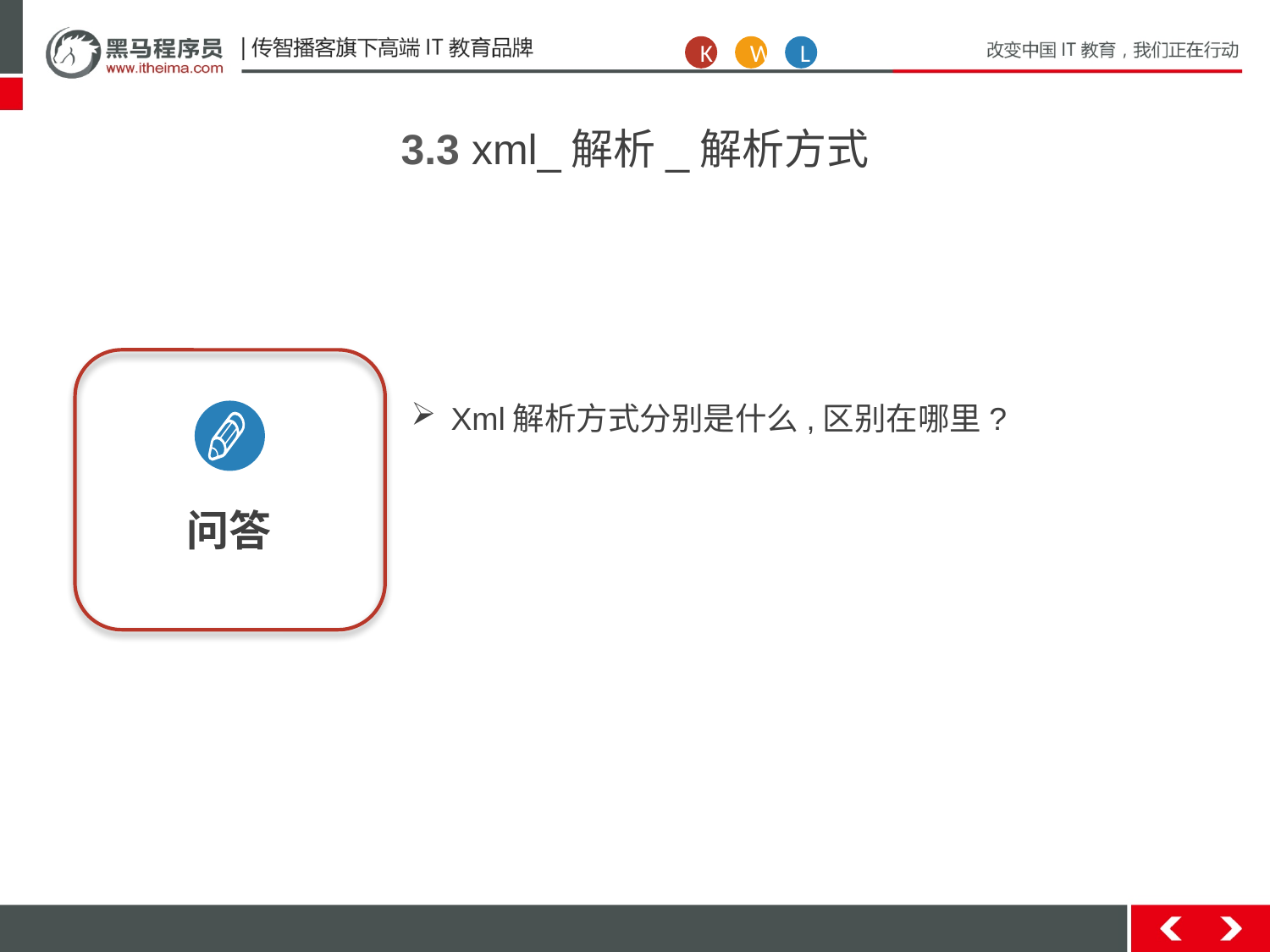

K
W
L
3.3 xml_解析_解析方式

问答

Xml解析方式分别是什么,区别在哪里?